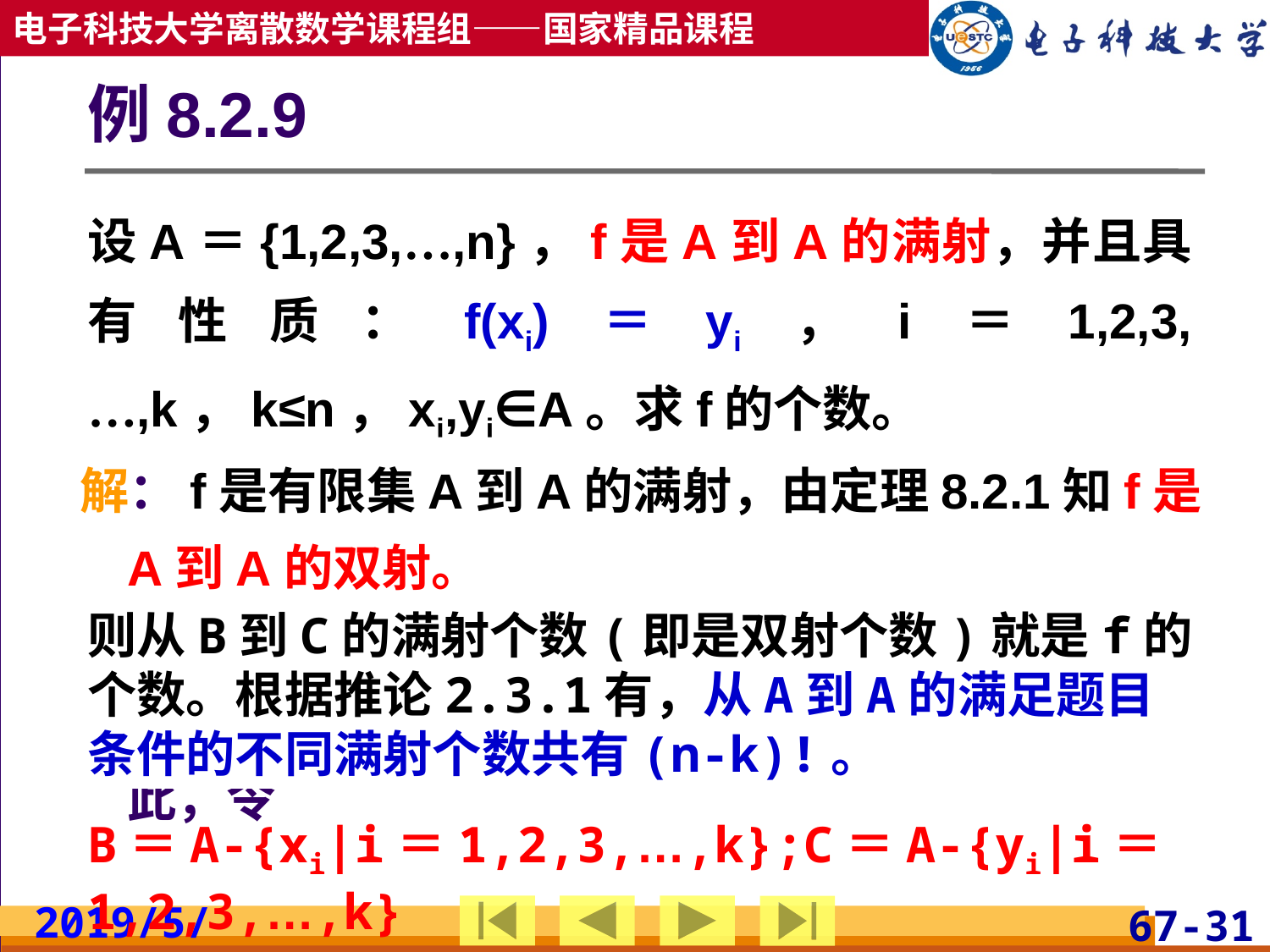

# 例8.2.9
设A＝{1,2,3,…,n}，f是A到A的满射，并且具有性质：f(xi)＝yi，i＝1,2,3,…,k，k≤n，xi,yi∈A。求f的个数。
解：f是有限集A到A的满射，由定理8.2.1知f是A到A的双射。
由于f已确定A中的某k个元素与另外k个元素的对应所以只需考虑对剩下n-k个元素的对应，为此，令
则从B到C的满射个数(即是双射个数)就是f的个数。根据推论2.3.1有，从A到A的满足题目条件的不同满射个数共有(n-k)!。
B＝A-{xi|i＝1,2,3,…,k};C＝A-{yi|i＝1,2,3,…,k}
2019/5/8